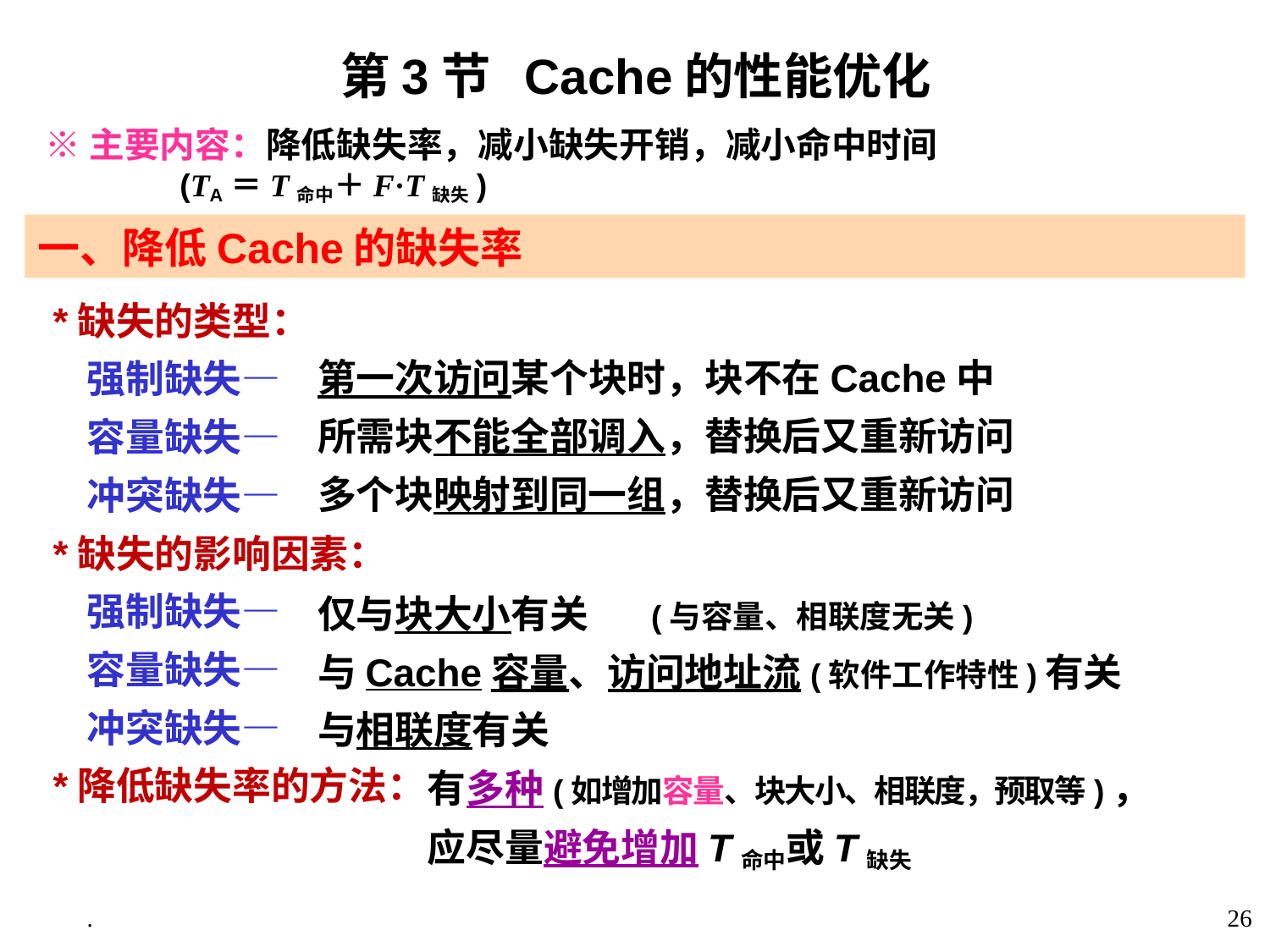

第3节  Cache的性能优化
 ※主要内容：降低缺失率，减小缺失开销，减小命中时间
                (TA＝T命中＋F·T缺失)
一、降低Cache的缺失率
 *缺失的类型：
    强制缺失—
    容量缺失—
    冲突缺失—
 *缺失的影响因素：
    强制缺失—
    容量缺失—
    冲突缺失—
 *降低缺失率的方法：
第一次访问某个块时，块不在Cache中
所需块不能全部调入，替换后又重新访问
多个块映射到同一组，替换后又重新访问
仅与块大小有关      (与容量、相联度无关)
与Cache容量、访问地址流(软件工作特性)有关
与相联度有关
有多种(如增加容量、块大小、相联度，预取等)，
应尽量避免增加T命中或T缺失
.
26